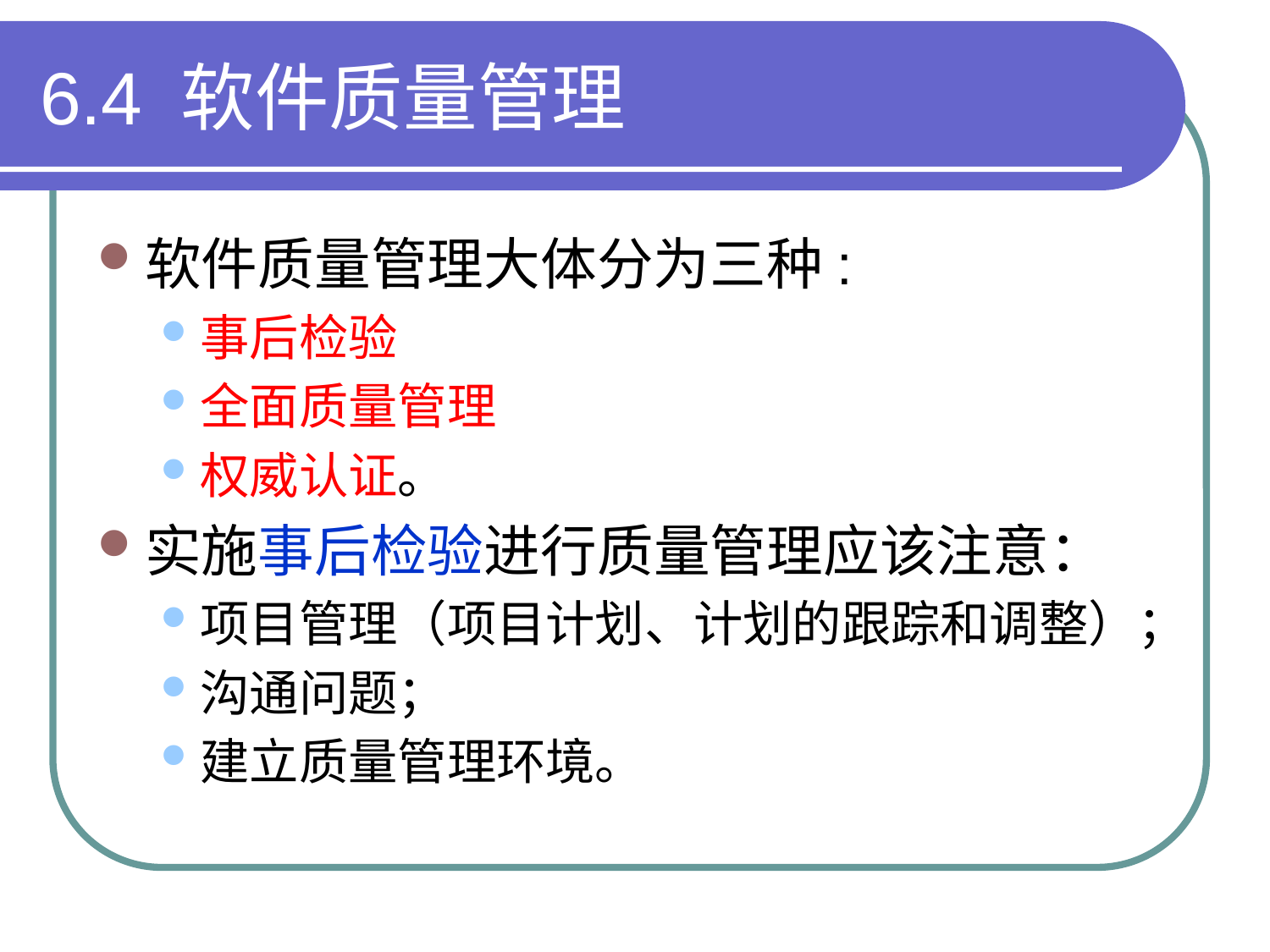

# 6.4 软件质量管理
软件质量管理大体分为三种:
事后检验
全面质量管理
权威认证。
实施事后检验进行质量管理应该注意：
项目管理（项目计划、计划的跟踪和调整）；
沟通问题；
建立质量管理环境。

58